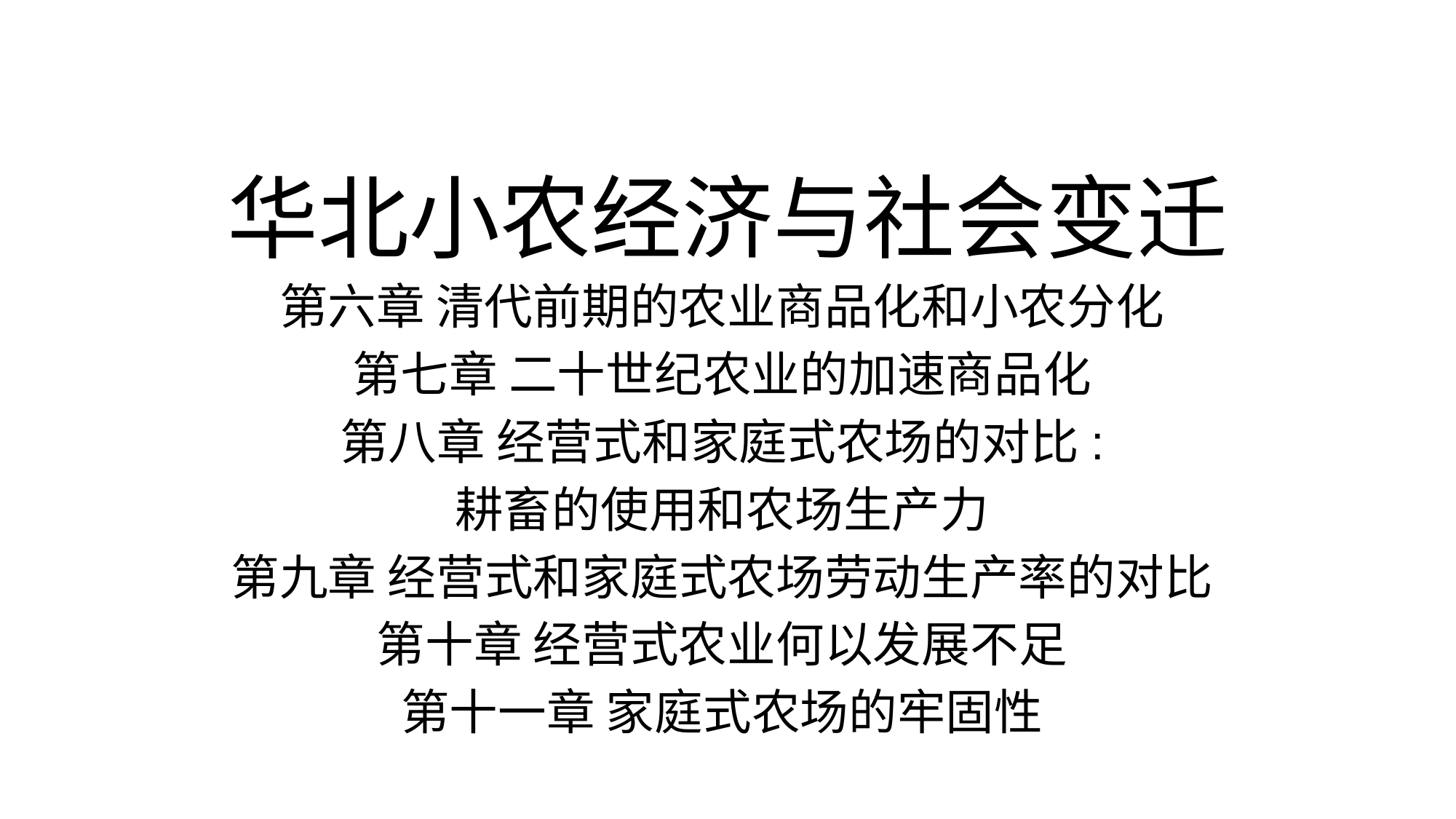

# 华北小农经济与社会变迁
第六章 清代前期的农业商品化和小农分化
第七章 二十世纪农业的加速商品化
第八章 经营式和家庭式农场的对比:
耕畜的使用和农场生产力
第九章 经营式和家庭式农场劳动生产率的对比
第十章 经营式农业何以发展不足
第十一章 家庭式农场的牢固性